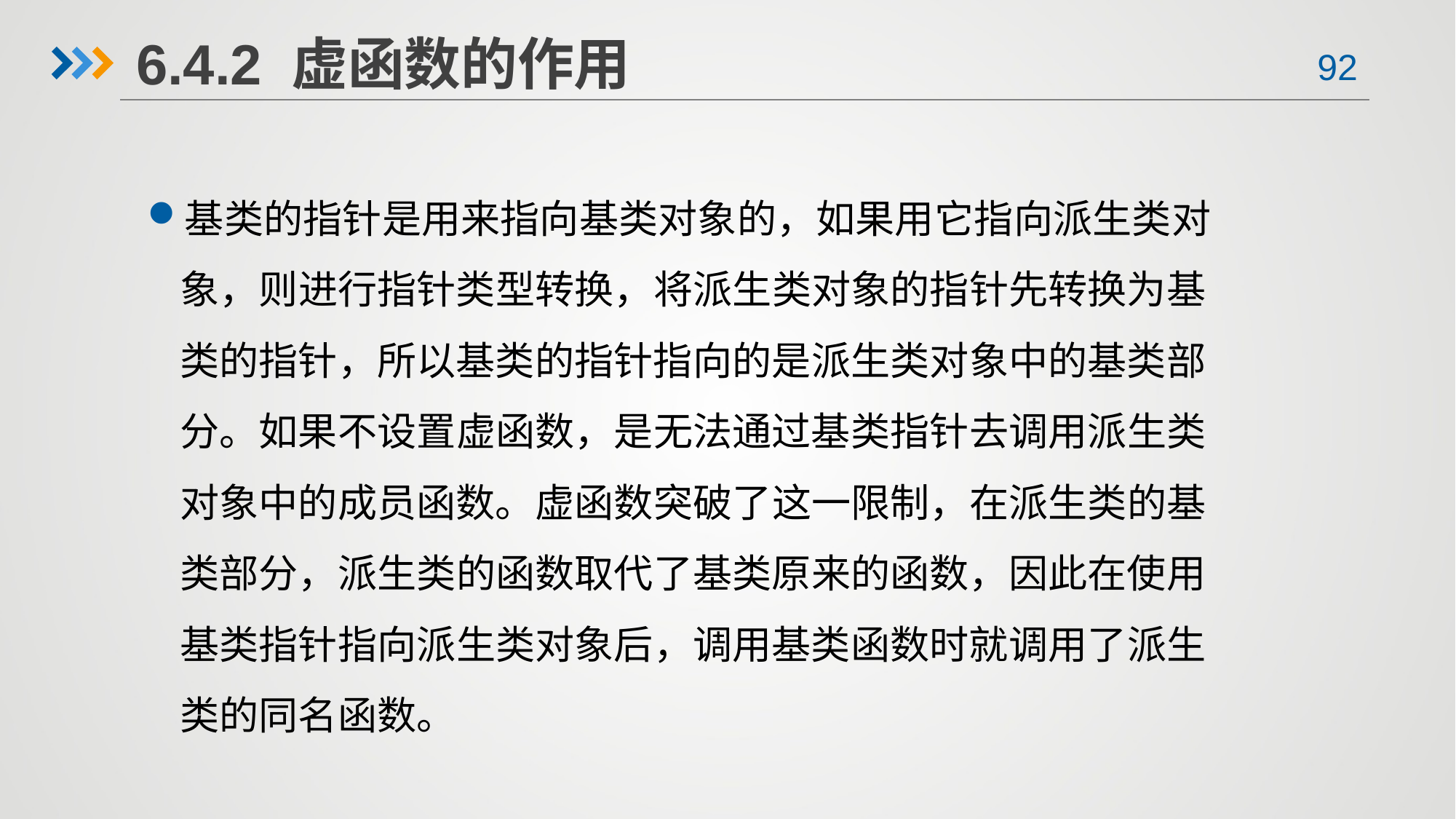

6.4.2 虚函数的作用
基类的指针是用来指向基类对象的，如果用它指向派生类对象，则进行指针类型转换，将派生类对象的指针先转换为基类的指针，所以基类的指针指向的是派生类对象中的基类部分。如果不设置虚函数，是无法通过基类指针去调用派生类对象中的成员函数。虚函数突破了这一限制，在派生类的基类部分，派生类的函数取代了基类原来的函数，因此在使用基类指针指向派生类对象后，调用基类函数时就调用了派生类的同名函数。